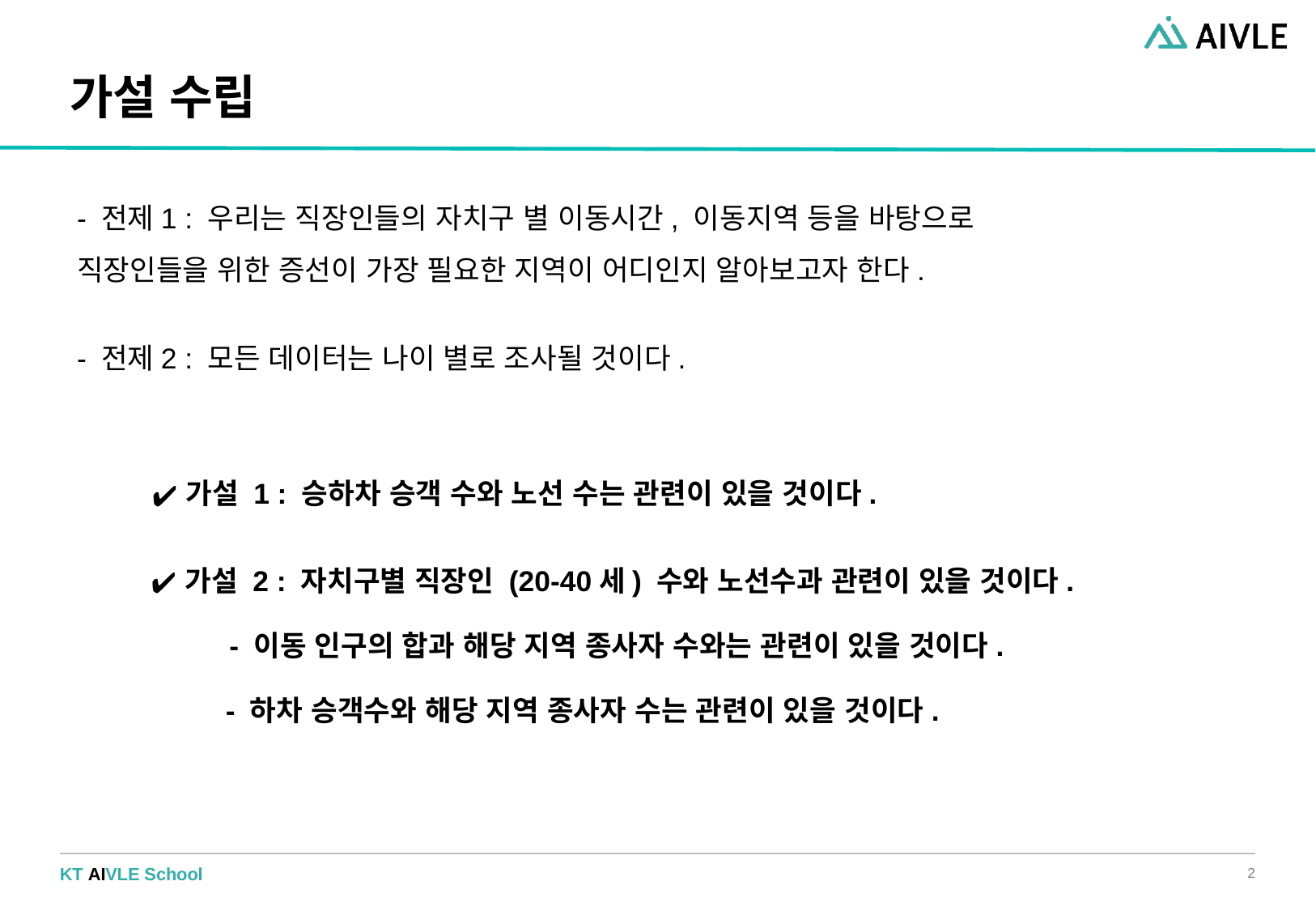

# 가설 수립
- 전제1 : 우리는 직장인들의 자치구 별 이동시간, 이동지역 등을 바탕으로
직장인들을 위한 증선이 가장 필요한 지역이 어디인지 알아보고자 한다.
- 전제2 : 모든 데이터는 나이 별로 조사될 것이다.
가설 1 : 승하차 승객 수와 노선 수는 관련이 있을 것이다.
가설 2 : 자치구별 직장인 (20-40세) 수와 노선수과 관련이 있을 것이다.
 - 이동 인구의 합과 해당 지역 종사자 수와는 관련이 있을 것이다.
 - 하차 승객수와 해당 지역 종사자 수는 관련이 있을 것이다.